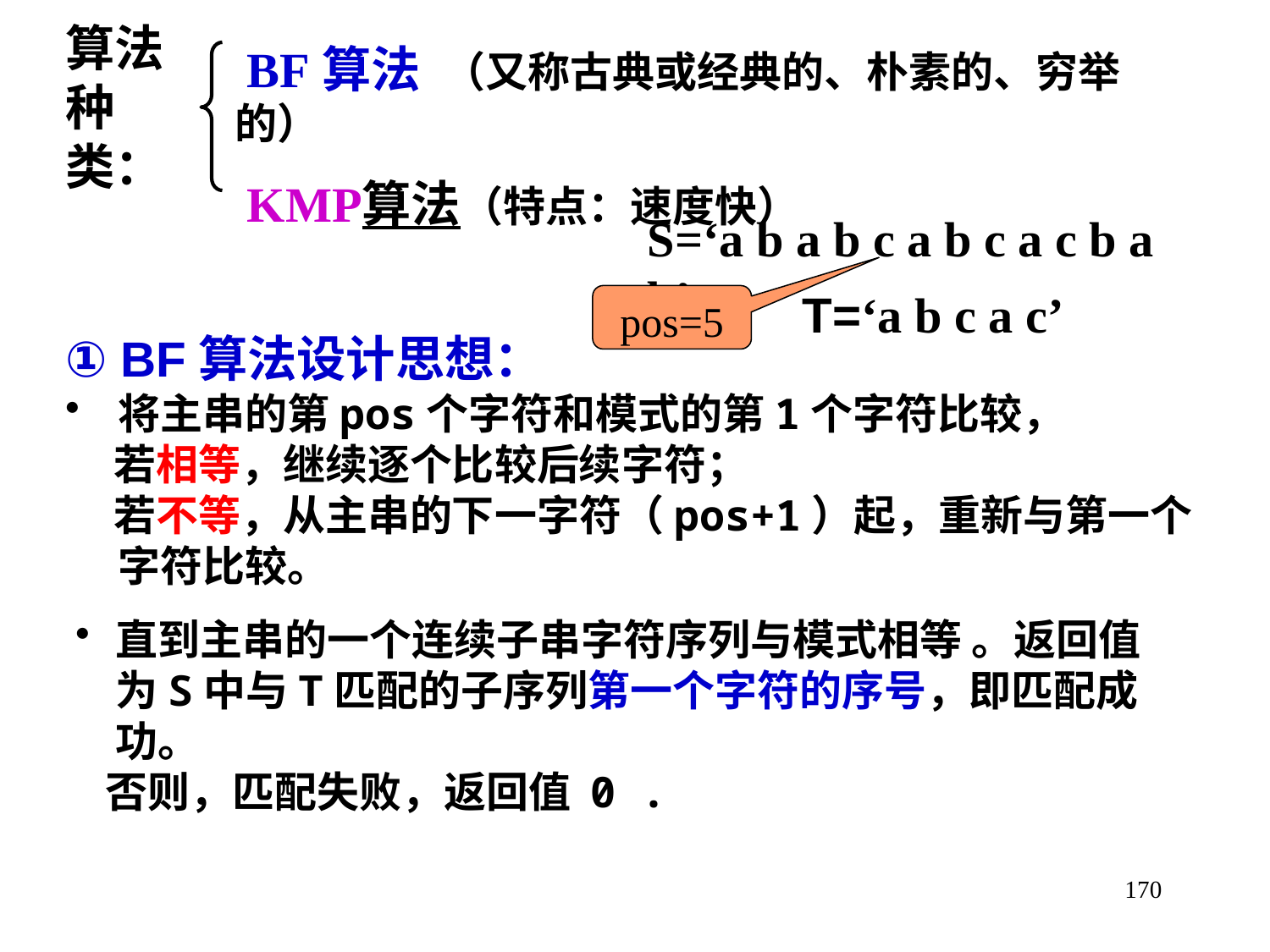

BF算法  （又称古典或经典的、朴素的、穷举的）
 KMP算法（特点：速度快）
# 算法种类：

S=‘a b a b c a b c a c b a b’
T=‘a b c a c’
pos=5
① BF算法设计思想：
将主串的第pos个字符和模式的第1个字符比较，
    若相等，继续逐个比较后续字符；
    若不等，从主串的下一字符（pos+1）起，重新与第一个字符比较。
直到主串的一个连续子串字符序列与模式相等 。返回值为S中与T匹配的子序列第一个字符的序号，即匹配成功。
  否则，匹配失败，返回值 0 .
170